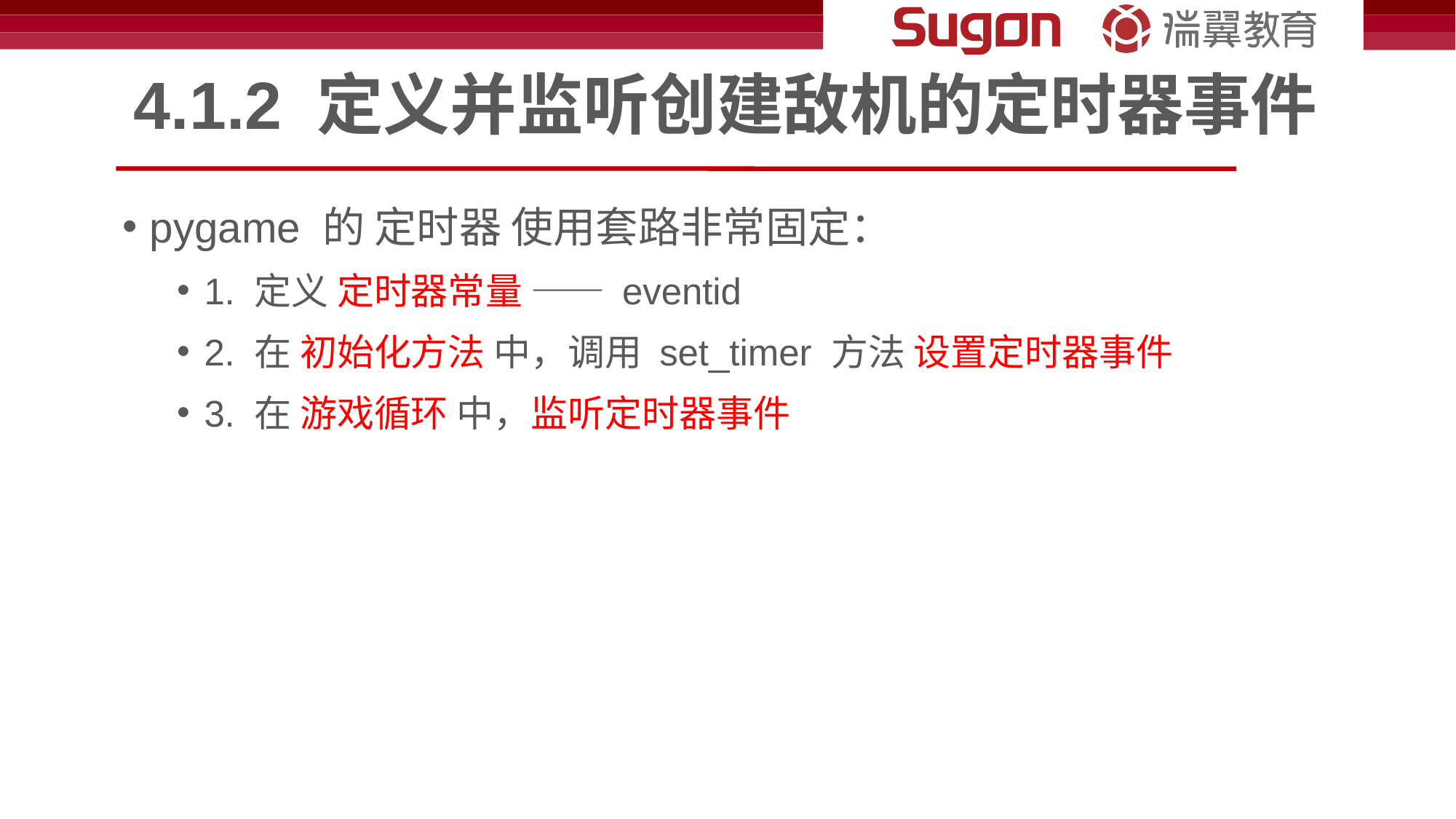

# 4.1.2 定义并监听创建敌机的定时器事件
pygame 的 定时器 使用套路非常固定：
1. 定义 定时器常量 —— eventid
2. 在 初始化方法 中，调用 set_timer 方法 设置定时器事件
3. 在 游戏循环 中，监听定时器事件